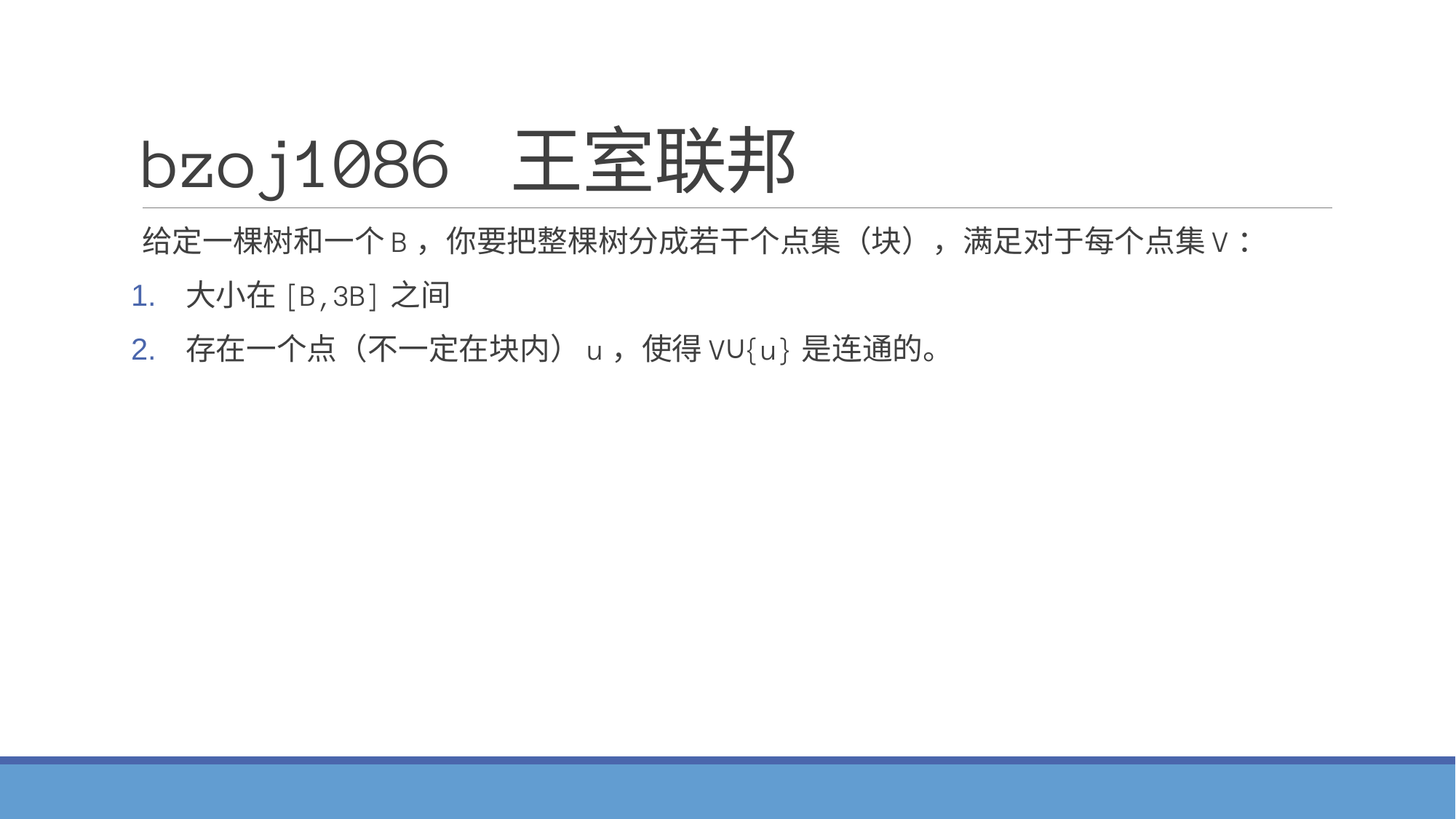

# bzoj1086 王室联邦
给定一棵树和一个B，你要把整棵树分成若干个点集（块），满足对于每个点集V：
大小在[B,3B]之间
存在一个点（不一定在块内）u，使得V∪{u}是连通的。